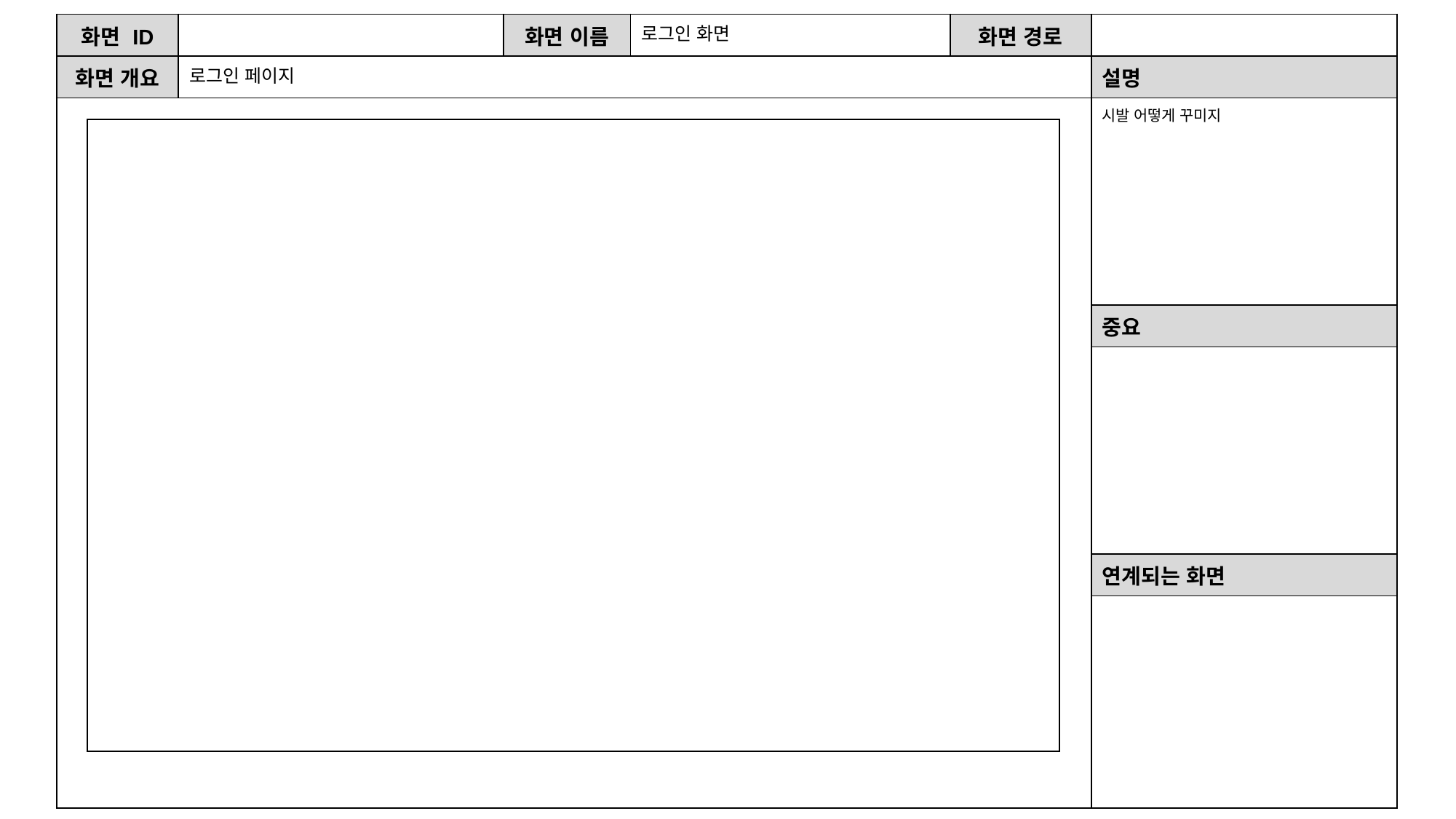

| 화면 ID |  | 화면 이름 | 로그인 화면 | 화면 경로 |  |
| --- | --- | --- | --- | --- | --- |
| 화면 개요 | 로그인 페이지 |  |  |  | 설명 |
|  |  |  |  |  | 시발 어떻게 꾸미지 |
|  |  |  |  |  | 중요 |
|  |  |  |  |  |  |
|  |  |  |  |  | 연계되는 화면 |
|  |  |  |  |  |  |